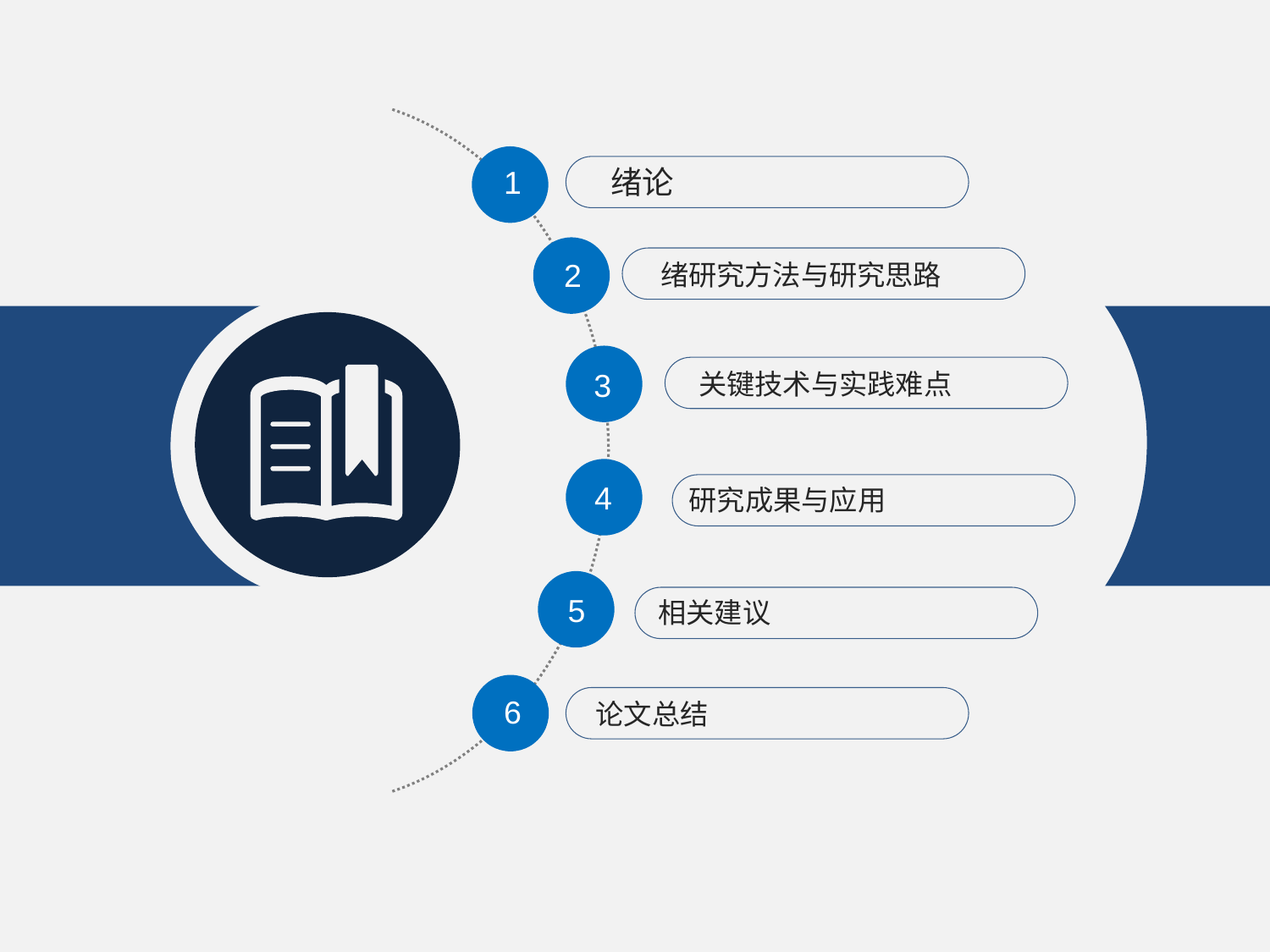

1
绪论

2
绪研究方法与研究思路

3
关键技术与实践难点

4

研究成果与应用

5

相关建议

6

论文总结